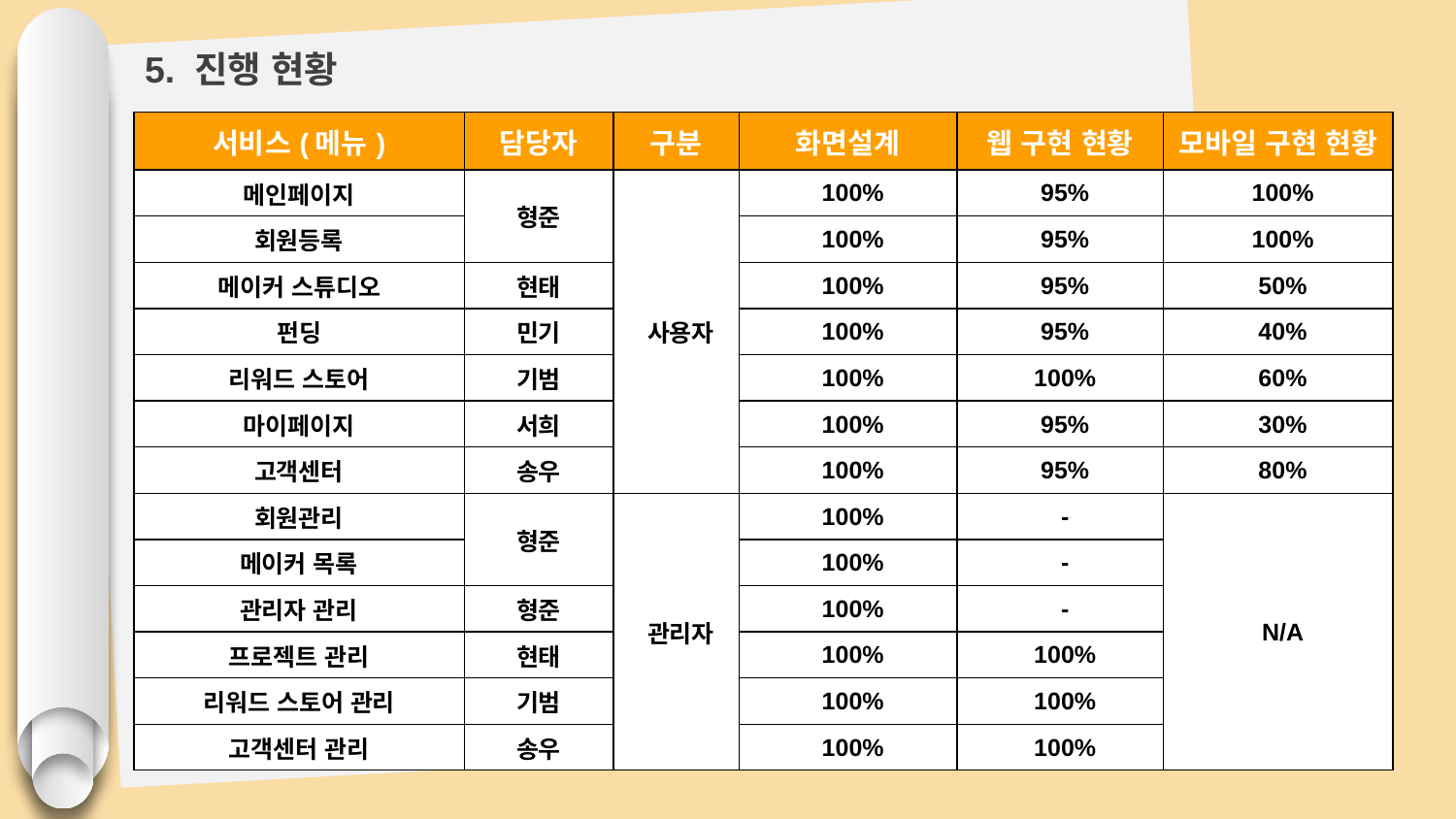

5. 진행 현황
| 서비스(메뉴) | 담당자 | 구분 | 화면설계 | 웹 구현 현황 | 모바일 구현 현황 |
| --- | --- | --- | --- | --- | --- |
| 메인페이지 | 형준 | 사용자 | 100% | 95% | 100% |
| 회원등록 |  |  | 100% | 95% | 100% |
| 메이커 스튜디오 | 현태 |  | 100% | 95% | 50% |
| 펀딩 | 민기 |  | 100% | 95% | 40% |
| 리워드 스토어 | 기범 |  | 100% | 100% | 60% |
| 마이페이지 | 서희 |  | 100% | 95% | 30% |
| 고객센터 | 송우 |  | 100% | 95% | 80% |
| 회원관리 | 형준 | 관리자 | 100% | - | N/A |
| 메이커 목록 |  |  | 100% | - |  |
| 관리자 관리 | 형준 |  | 100% | - |  |
| 프로젝트 관리 | 현태 |  | 100% | 100% |  |
| 리워드 스토어 관리 | 기범 |  | 100% | 100% |  |
| 고객센터 관리 | 송우 |  | 100% | 100% |  |